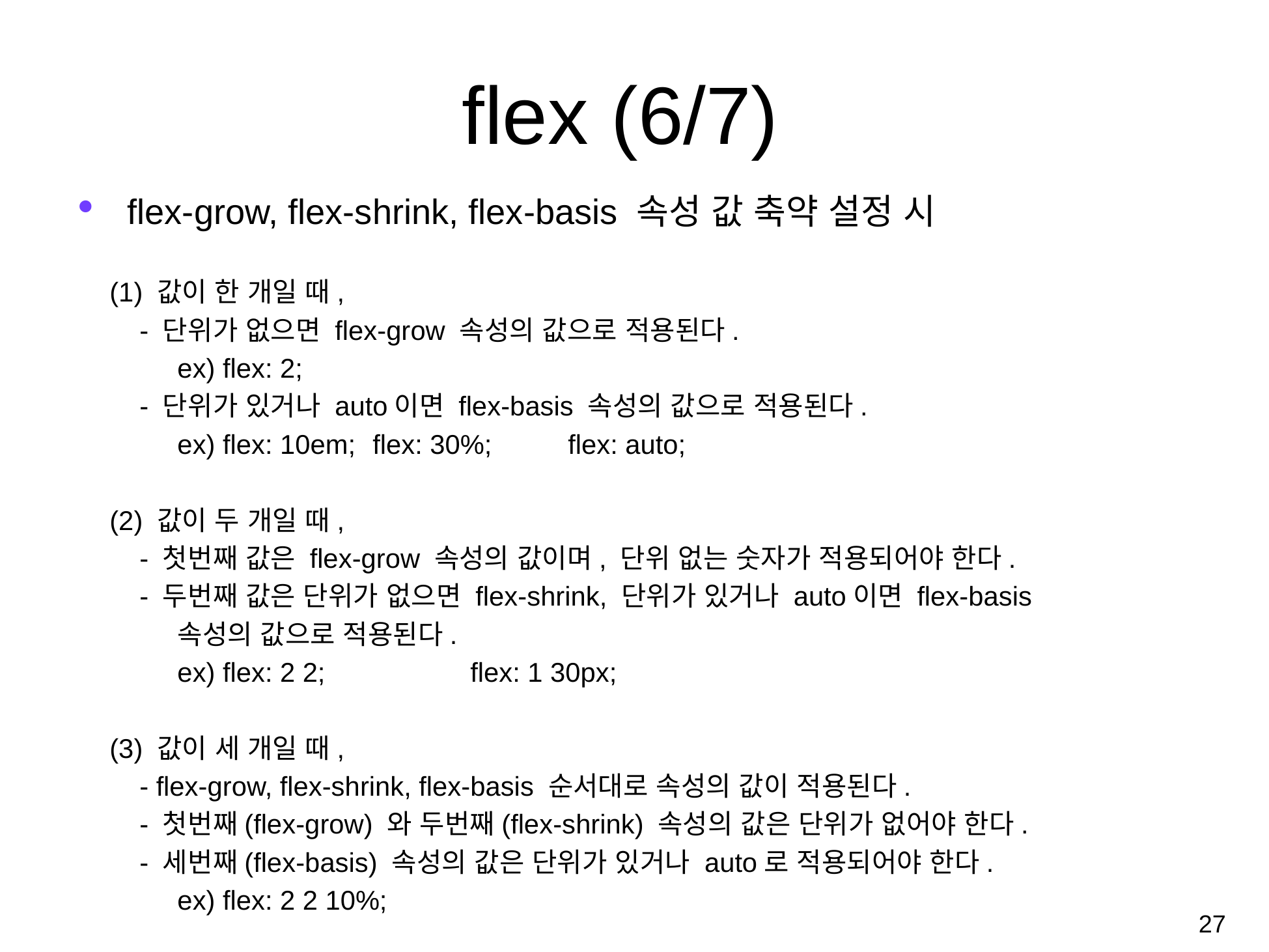

# flex (6/7)
flex-grow, flex-shrink, flex-basis 속성 값 축약 설정 시

    (1) 값이 한 개일 때,
        - 단위가 없으면 flex-grow 속성의 값으로 적용된다.
	ex) flex: 2;
        - 단위가 있거나 auto이면 flex-basis 속성의 값으로 적용된다.
	ex) flex: 10em;	flex: 30%;	flex: auto;

    (2) 값이 두 개일 때,
        - 첫번째 값은 flex-grow 속성의 값이며, 단위 없는 숫자가 적용되어야 한다.
        - 두번째 값은 단위가 없으면 flex-shrink, 단위가 있거나 auto이면 flex-basis
	속성의 값으로 적용된다.
    	ex) flex: 2 2;		flex: 1 30px;

    (3) 값이 세 개일 때,
        - flex-grow, flex-shrink, flex-basis 순서대로 속성의 값이 적용된다.
        - 첫번째(flex-grow) 와 두번째(flex-shrink) 속성의 값은 단위가 없어야 한다.
        - 세번째(flex-basis) 속성의 값은 단위가 있거나 auto로 적용되어야 한다.
	ex) flex: 2 2 10%;

27